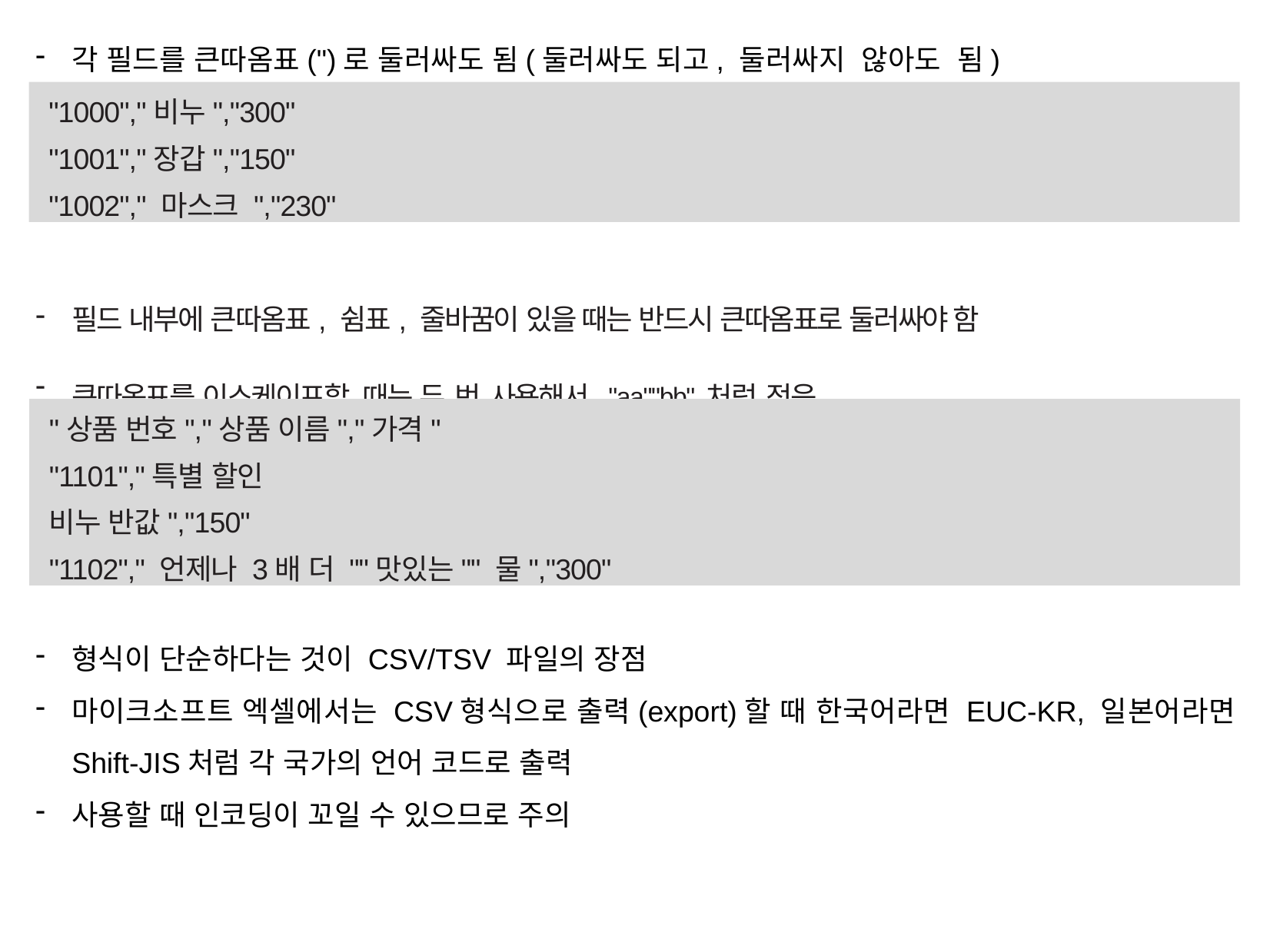

각 필드를 큰따옴표(")로 둘러싸도 됨(둘러싸도 되고, 둘러싸지  않아도  됨)

필드 내부에 큰따옴표, 쉼표, 줄바꿈이 있을 때는 반드시 큰따옴표로 둘러싸야 함
큰따옴표를 이스케이프할  때는 두 번 사용해서  "aa""bb"처럼 적음

형식이 단순하다는 것이 CSV/TSV 파일의 장점
마이크소프트 엑셀에서는 CSV형식으로 출력(export)할 때 한국어라면 EUC-KR, 일본어라면 Shift-JIS처럼 각 국가의 언어 코드로 출력
사용할 때 인코딩이 꼬일 수 있으므로 주의
"1000","비누","300"
"1001","장갑","150"
"1002"," 마스크 ","230"
"상품 번호","상품 이름","가격"
"1101","특별 할인
비누 반값","150"
"1102"," 언제나 3배 더 ""맛있는"" 물","300"